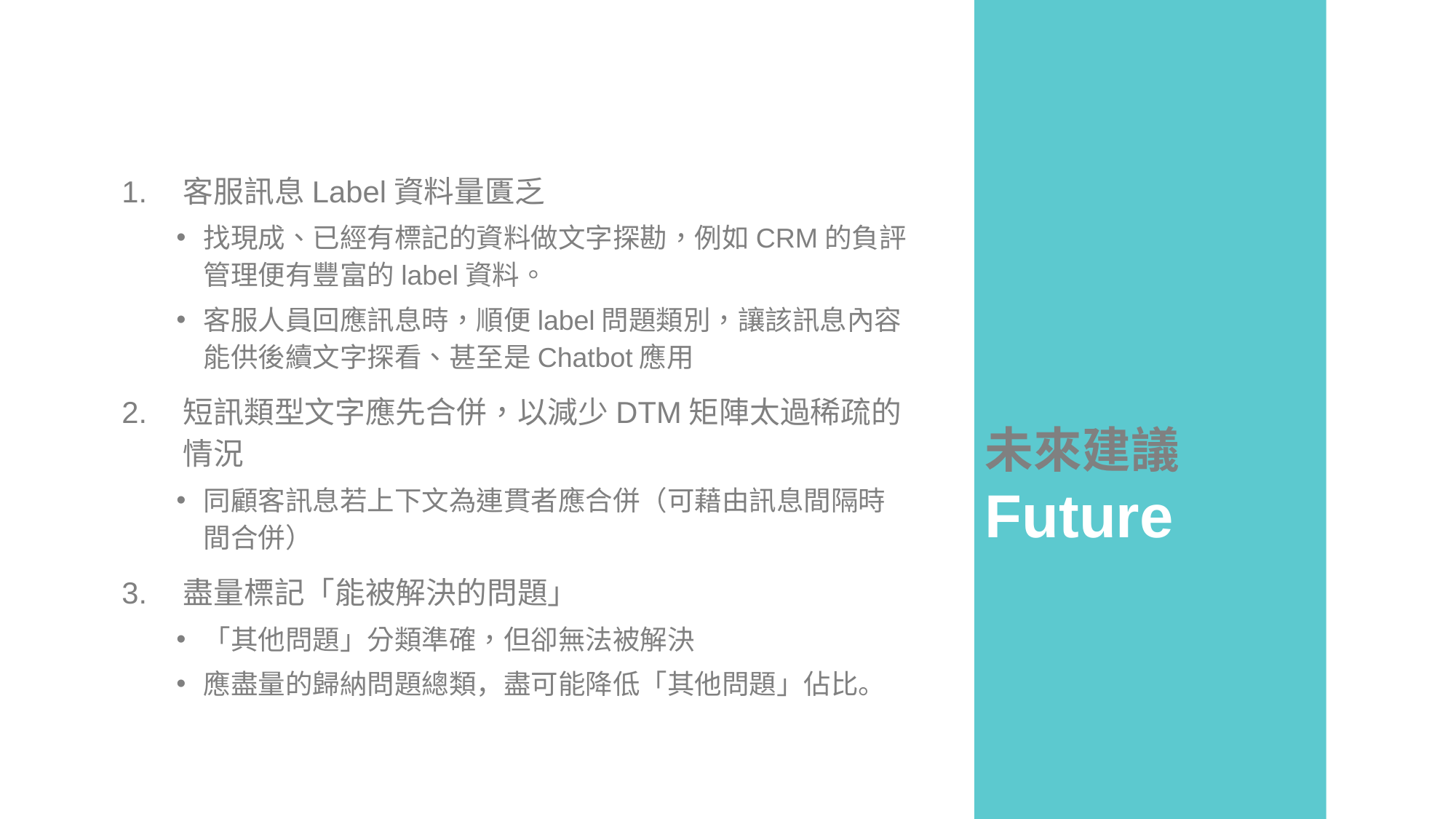

客服訊息Label資料量匱乏
找現成、已經有標記的資料做文字探勘，例如CRM的負評管理便有豐富的label資料。
客服人員回應訊息時，順便label問題類別，讓該訊息內容能供後續文字探看、甚至是Chatbot應用
短訊類型文字應先合併，以減少DTM矩陣太過稀疏的情況
同顧客訊息若上下文為連貫者應合併（可藉由訊息間隔時間合併）
盡量標記「能被解決的問題」
「其他問題」分類準確，但卻無法被解決
應盡量的歸納問題總類，盡可能降低「其他問題」佔比。

Future
未來建議